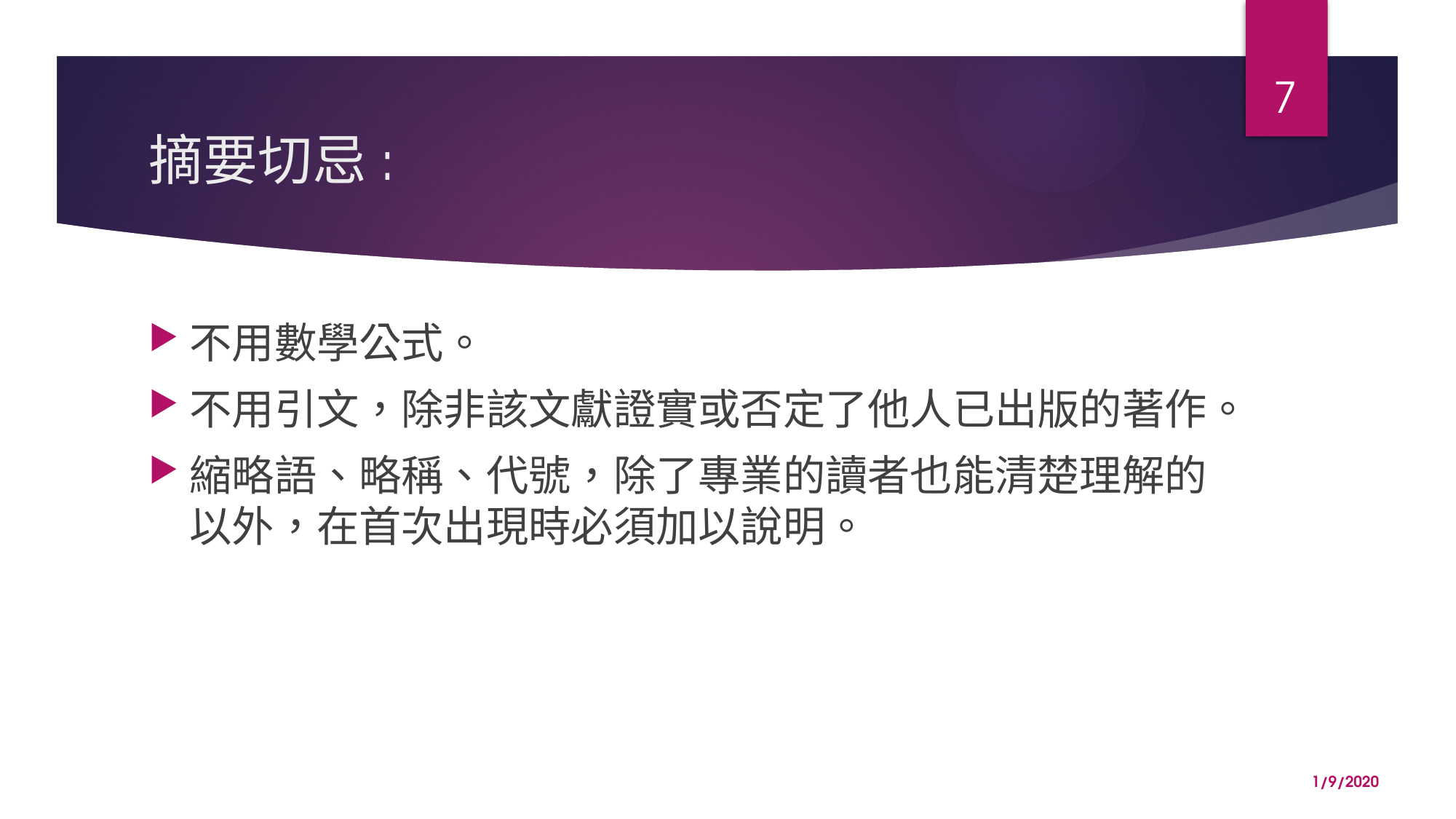

7
# 摘要切忌:
不用數學公式。
不用引文，除非該文獻證實或否定了他人已出版的著作。
縮略語、略稱、代號，除了專業的讀者也能清楚理解的以外，在首次出現時必須加以說明。
1/9/2020